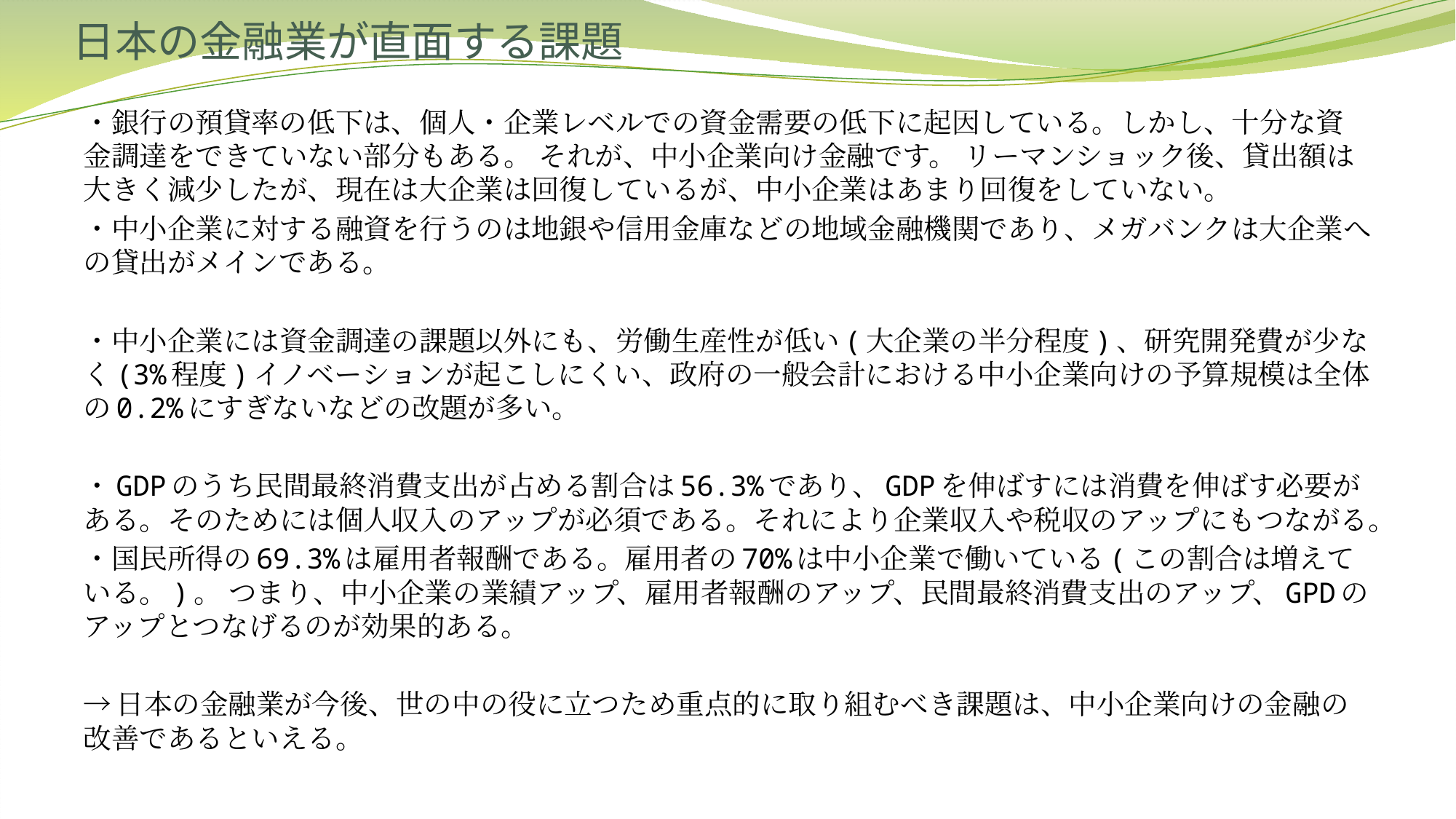

# 日本の金融業が直面する課題
・銀行の預貸率の低下は、個人・企業レベルでの資金需要の低下に起因している。しかし、十分な資金調達をできていない部分もある。 それが、中小企業向け金融です。 リーマンショック後、貸出額は大きく減少したが、現在は大企業は回復しているが、中小企業はあまり回復をしていない。
・中小企業に対する融資を行うのは地銀や信用金庫などの地域金融機関であり、メガバンクは大企業への貸出がメインである。

・中小企業には資金調達の課題以外にも、労働生産性が低い(大企業の半分程度)、研究開発費が少なく(3%程度)イノベーションが起こしにくい、政府の一般会計における中小企業向けの予算規模は全体の0.2%にすぎないなどの改題が多い。

・GDPのうち民間最終消費支出が占める割合は56.3%であり、GDPを伸ばすには消費を伸ばす必要がある。そのためには個人収入のアップが必須である。それにより企業収入や税収のアップにもつながる。
・国民所得の69.3%は雇用者報酬である。雇用者の70%は中小企業で働いている(この割合は増えている。)。 つまり、中小企業の業績アップ、雇用者報酬のアップ、民間最終消費支出のアップ、GPDのアップとつなげるのが効果的ある。

→日本の金融業が今後、世の中の役に立つため重点的に取り組むべき課題は、中小企業向けの金融の改善であるといえる。